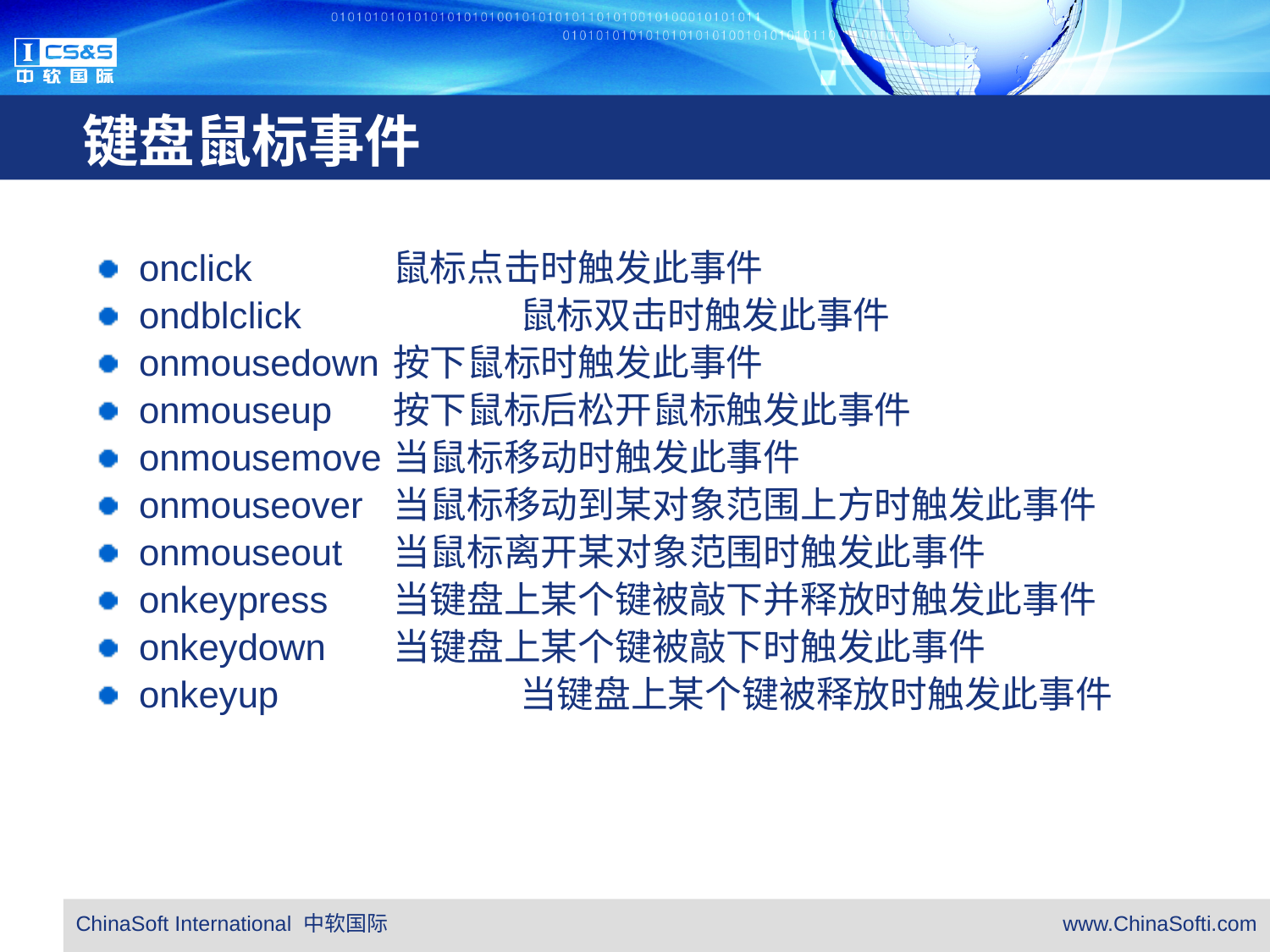

# 键盘鼠标事件
onclick 		鼠标点击时触发此事件
ondblclick  	      	鼠标双击时触发此事件
onmousedown 	按下鼠标时触发此事件
onmouseup 	按下鼠标后松开鼠标触发此事件
onmousemove 	当鼠标移动时触发此事件
onmouseover 	当鼠标移动到某对象范围上方时触发此事件
onmouseout 	当鼠标离开某对象范围时触发此事件
onkeypress 	当键盘上某个键被敲下并释放时触发此事件
onkeydown 	当键盘上某个键被敲下时触发此事件
onkeyup 		当键盘上某个键被释放时触发此事件